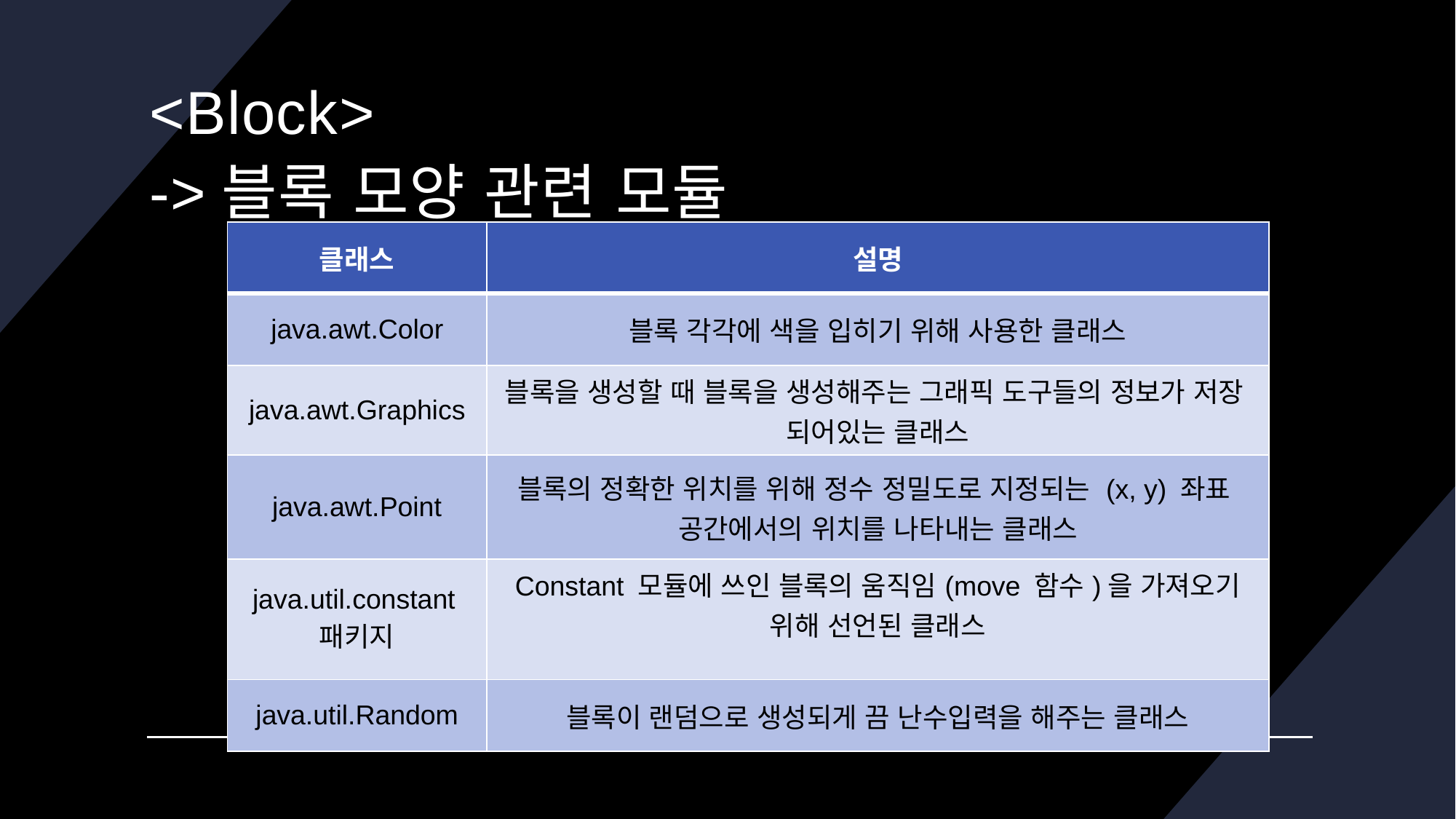

# <Block> ->블록 모양 관련 모듈
| 클래스 | 설명 |
| --- | --- |
| java.awt.Color | 블록 각각에 색을 입히기 위해 사용한 클래스 |
| java.awt.Graphics | 블록을 생성할 때 블록을 생성해주는 그래픽 도구들의 정보가 저장 되어있는 클래스 |
| java.awt.Point | 블록의 정확한 위치를 위해 정수 정밀도로 지정되는 (x, y) 좌표 공간에서의 위치를 나타내는 클래스 |
| java.util.constant패키지 | Constant 모듈에 쓰인 블록의 움직임(move 함수)을 가져오기 위해 선언된 클래스 |
| java.util.Random | 블록이 랜덤으로 생성되게 끔 난수입력을 해주는 클래스 |